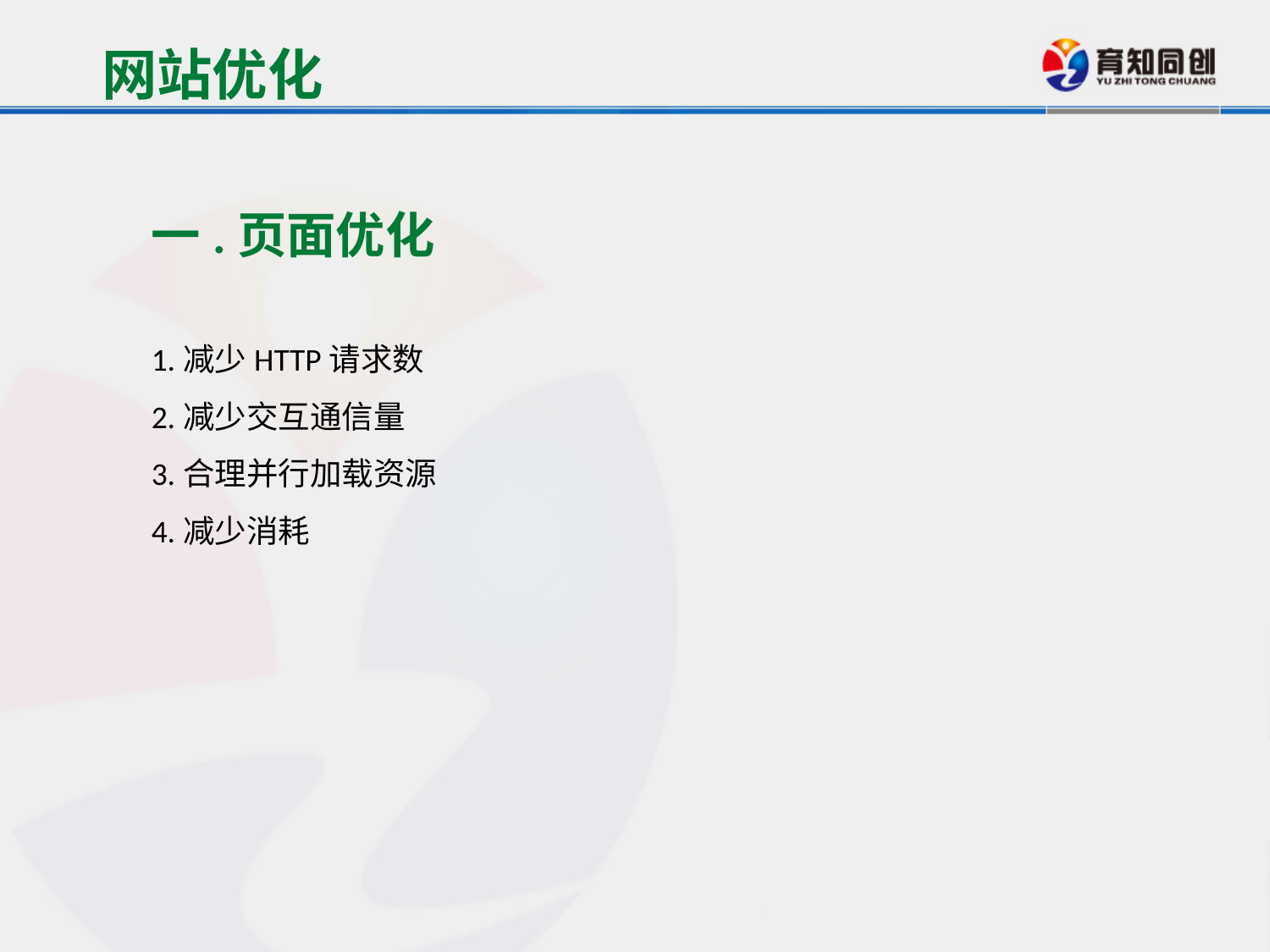

网站优化

一.页面优化

1.减少HTTP请求数
2.减少交互通信量
3.合理并行加载资源
4.减少消耗